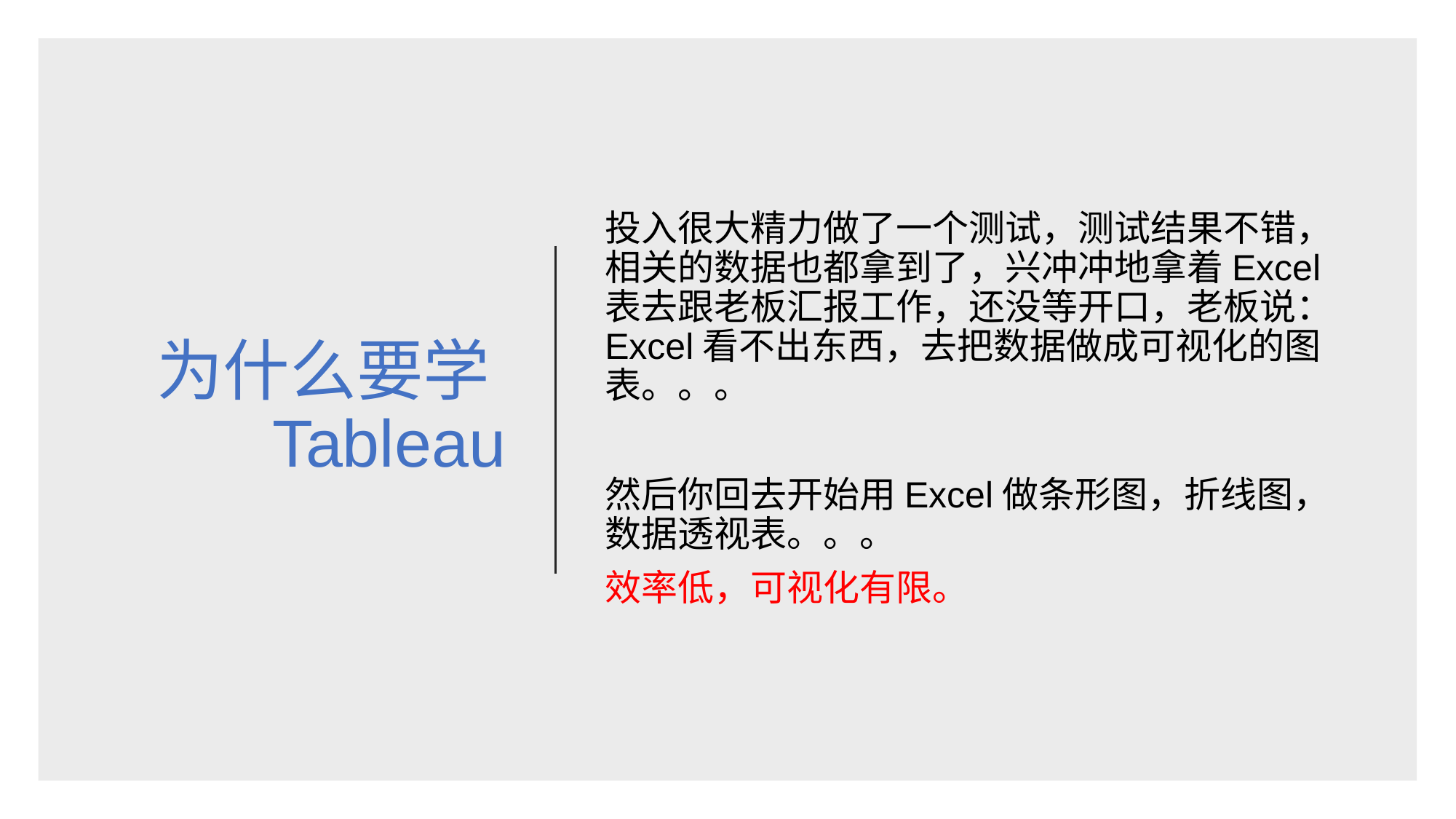

# 为什么要学Tableau
投入很大精力做了一个测试，测试结果不错，相关的数据也都拿到了，兴冲冲地拿着Excel表去跟老板汇报工作，还没等开口，老板说：Excel看不出东西，去把数据做成可视化的图表。。。

然后你回去开始用Excel做条形图，折线图，数据透视表。。。
效率低，可视化有限。